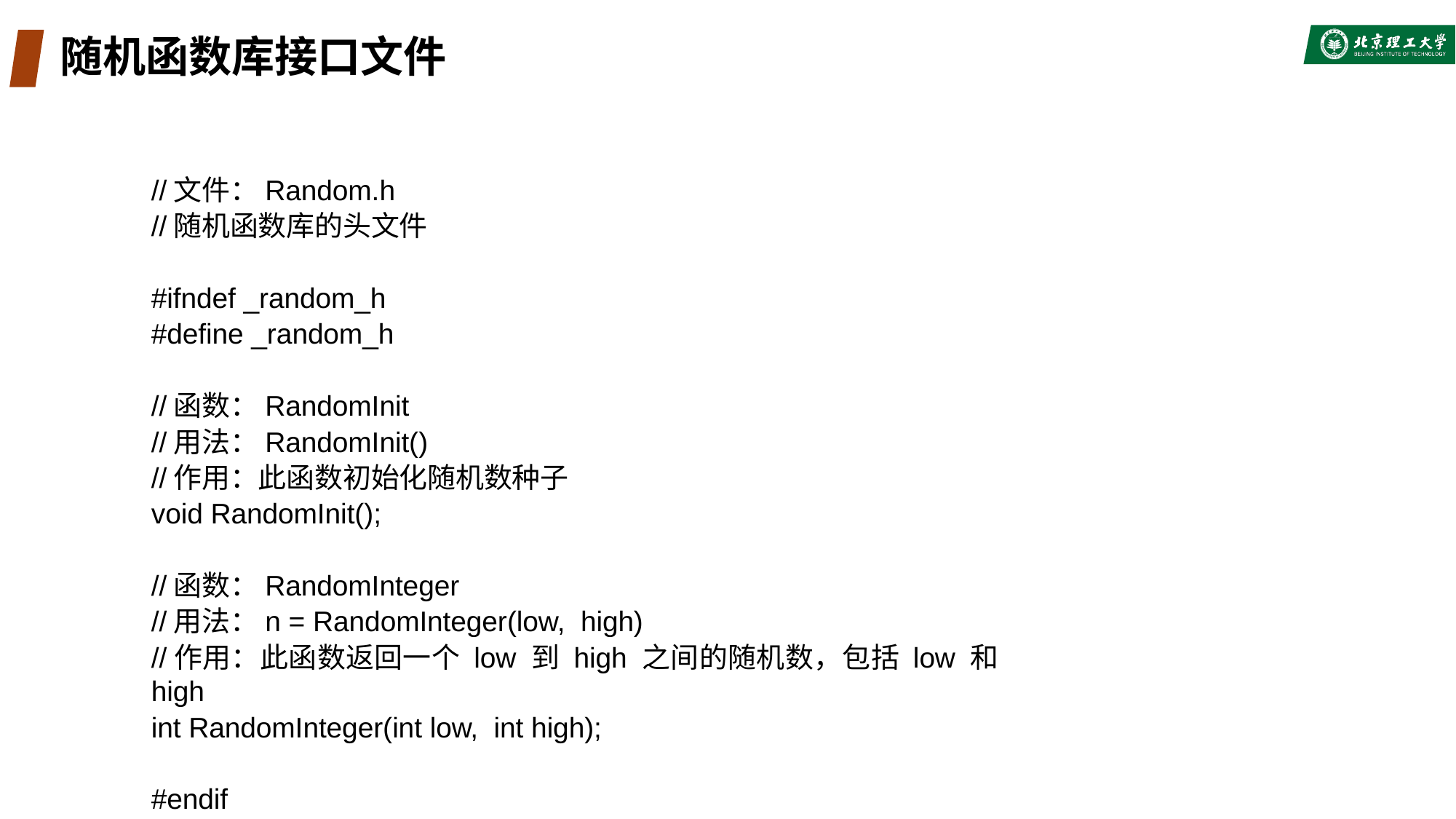

# 随机函数库接口文件
//文件：Random.h
//随机函数库的头文件

#ifndef _random_h
#define _random_h

//函数：RandomInit
//用法：RandomInit()
//作用：此函数初始化随机数种子
void RandomInit();

//函数：RandomInteger
//用法：n = RandomInteger(low,  high)
//作用：此函数返回一个 low 到 high 之间的随机数，包括 low 和 high
int RandomInteger(int low,  int high);

#endif